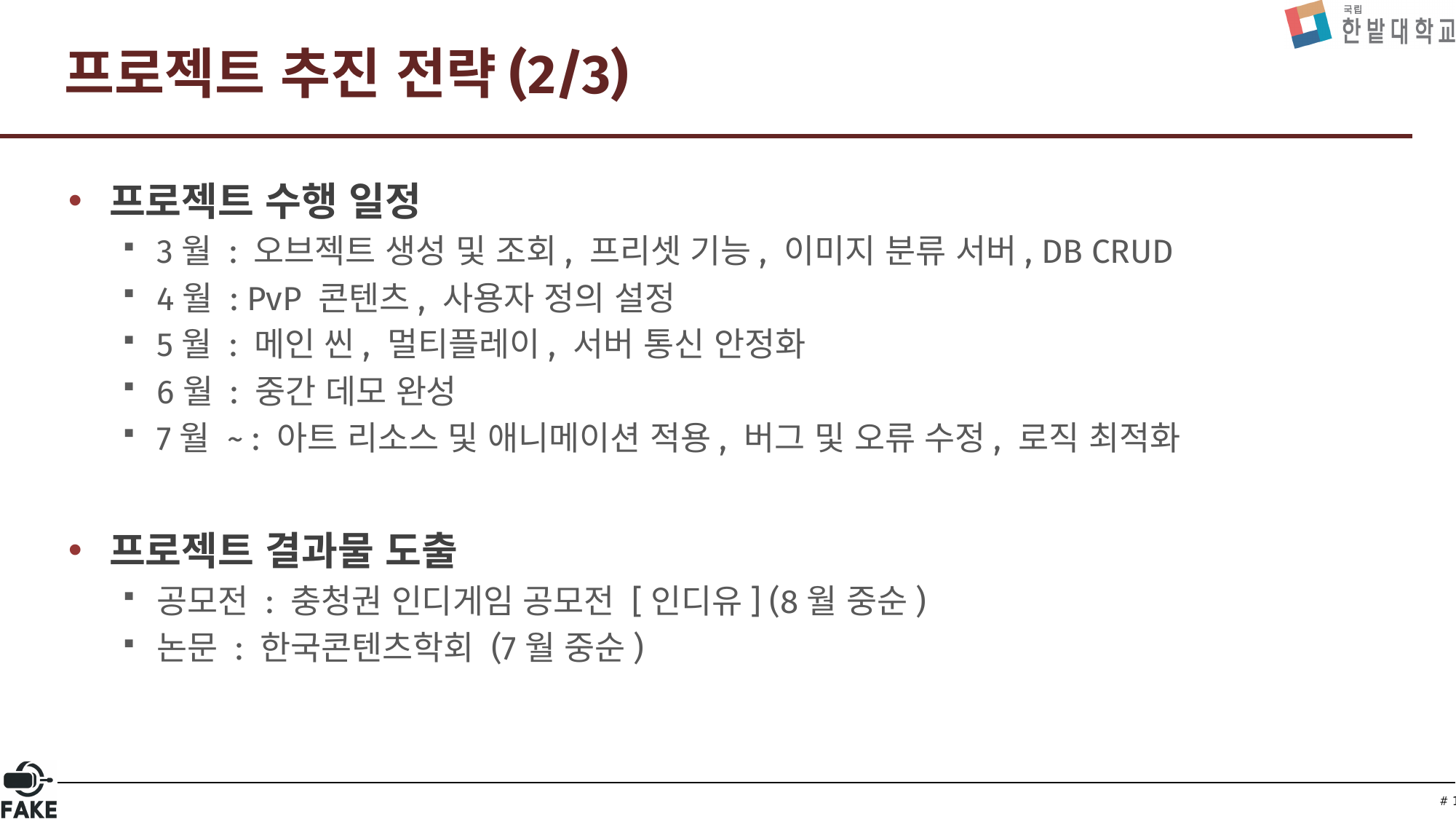

# 프로젝트 추진 전략(2/3)
프로젝트 수행 일정
3월 : 오브젝트 생성 및 조회, 프리셋 기능, 이미지 분류 서버, DB CRUD
4월 : PvP 콘텐츠, 사용자 정의 설정
5월 : 메인 씬, 멀티플레이, 서버 통신 안정화
6월 : 중간 데모 완성
7월 ~ : 아트 리소스 및 애니메이션 적용, 버그 및 오류 수정, 로직 최적화

프로젝트 결과물 도출
공모전 : 충청권 인디게임 공모전 [인디유] (8월 중순)
논문 : 한국콘텐츠학회 (7월 중순)